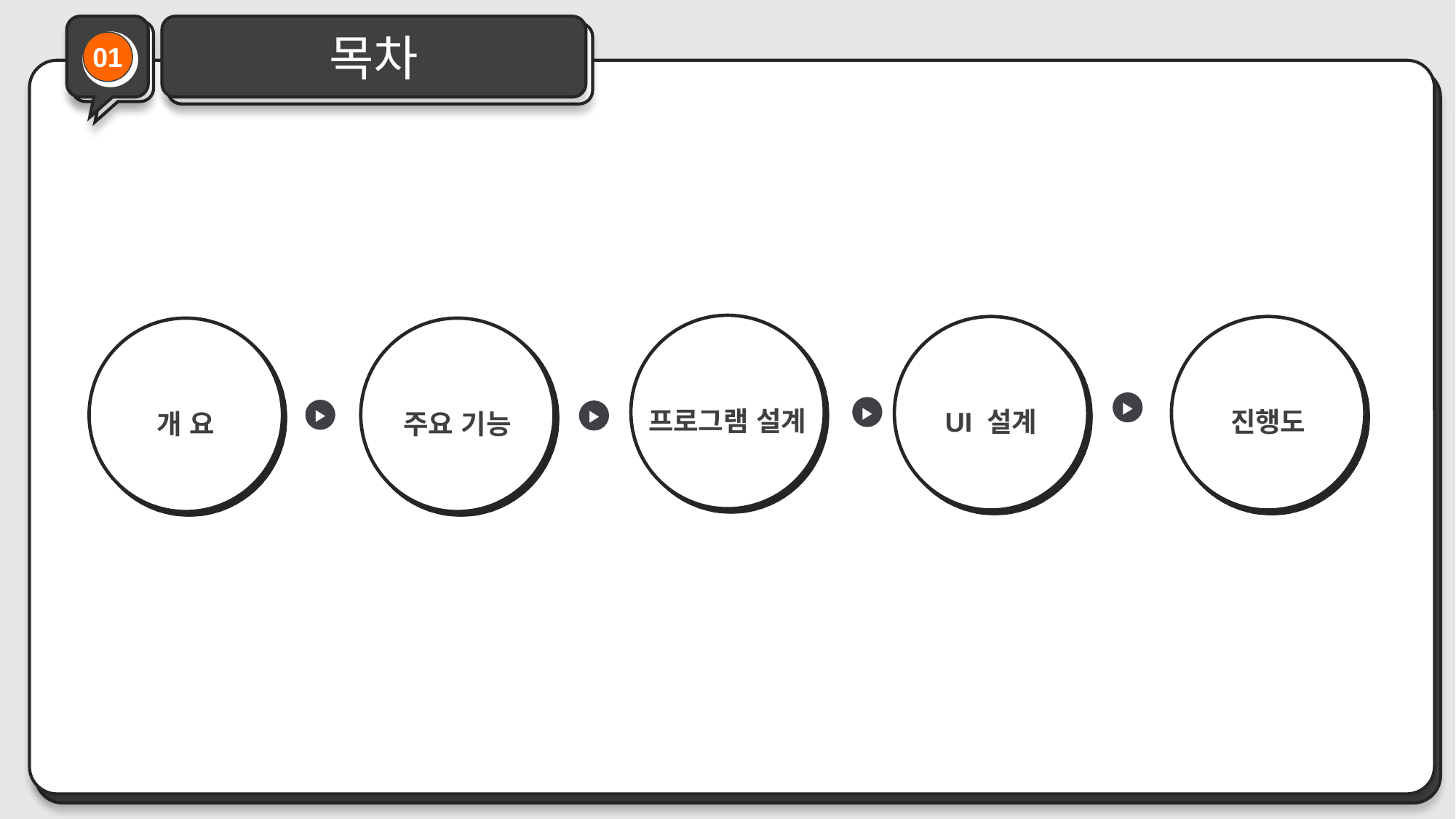

목차

PP
01

프로그램 설계
UI 설계
진행도
개 요
주요 기능
▶
▶
▶
▶